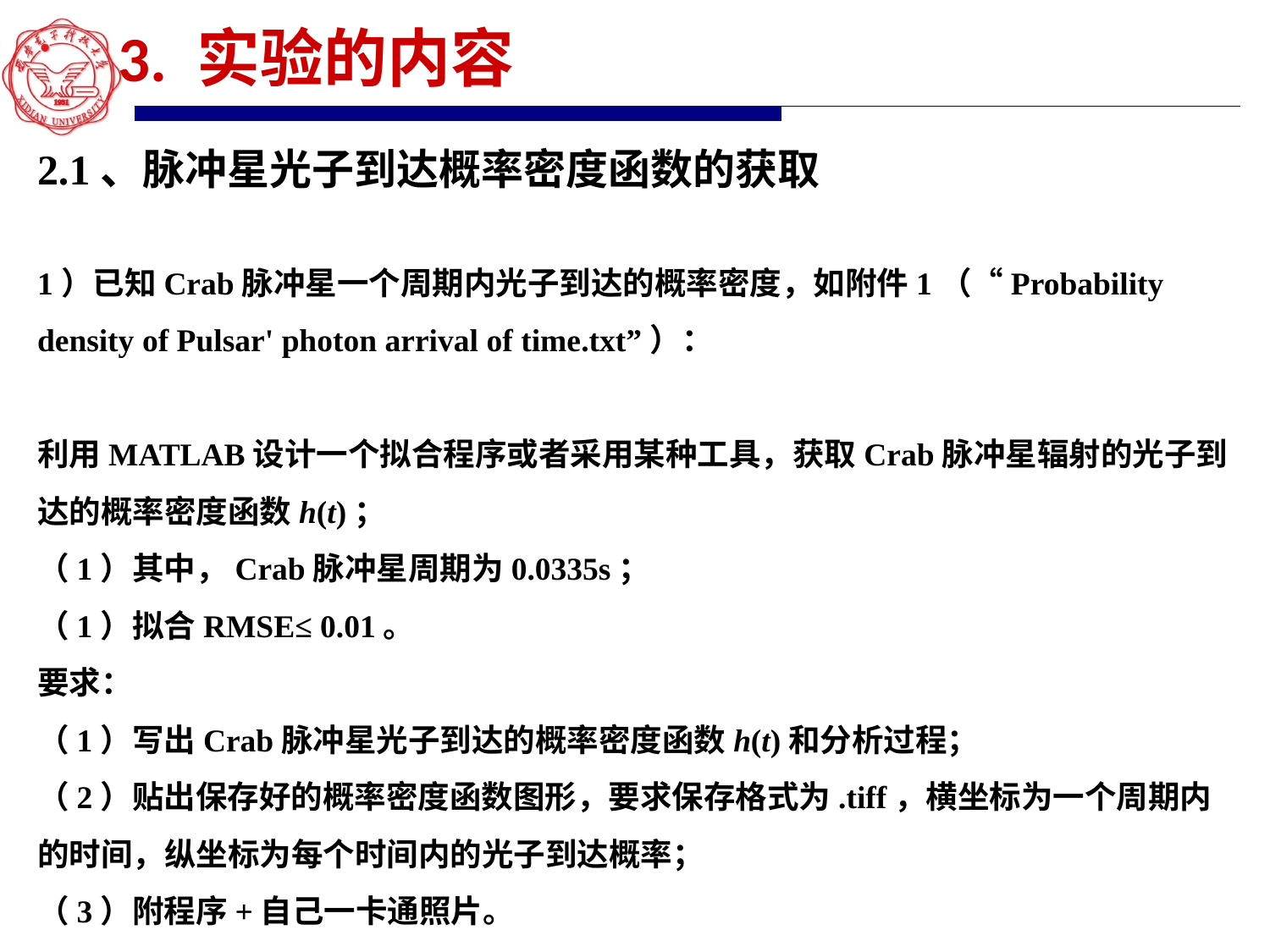

3. 实验的内容
2.1、脉冲星光子到达概率密度函数的获取

1）已知Crab脉冲星一个周期内光子到达的概率密度，如附件1（“Probability density of Pulsar' photon arrival of time.txt”）：

利用MATLAB设计一个拟合程序或者采用某种工具，获取Crab脉冲星辐射的光子到达的概率密度函数h(t)；
（1）其中，Crab脉冲星周期为0.0335s；
（1）拟合RMSE≤ 0.01。
要求：
（1）写出Crab脉冲星光子到达的概率密度函数h(t)和分析过程；
（2）贴出保存好的概率密度函数图形，要求保存格式为.tiff，横坐标为一个周期内的时间，纵坐标为每个时间内的光子到达概率；
（3）附程序+自己一卡通照片。